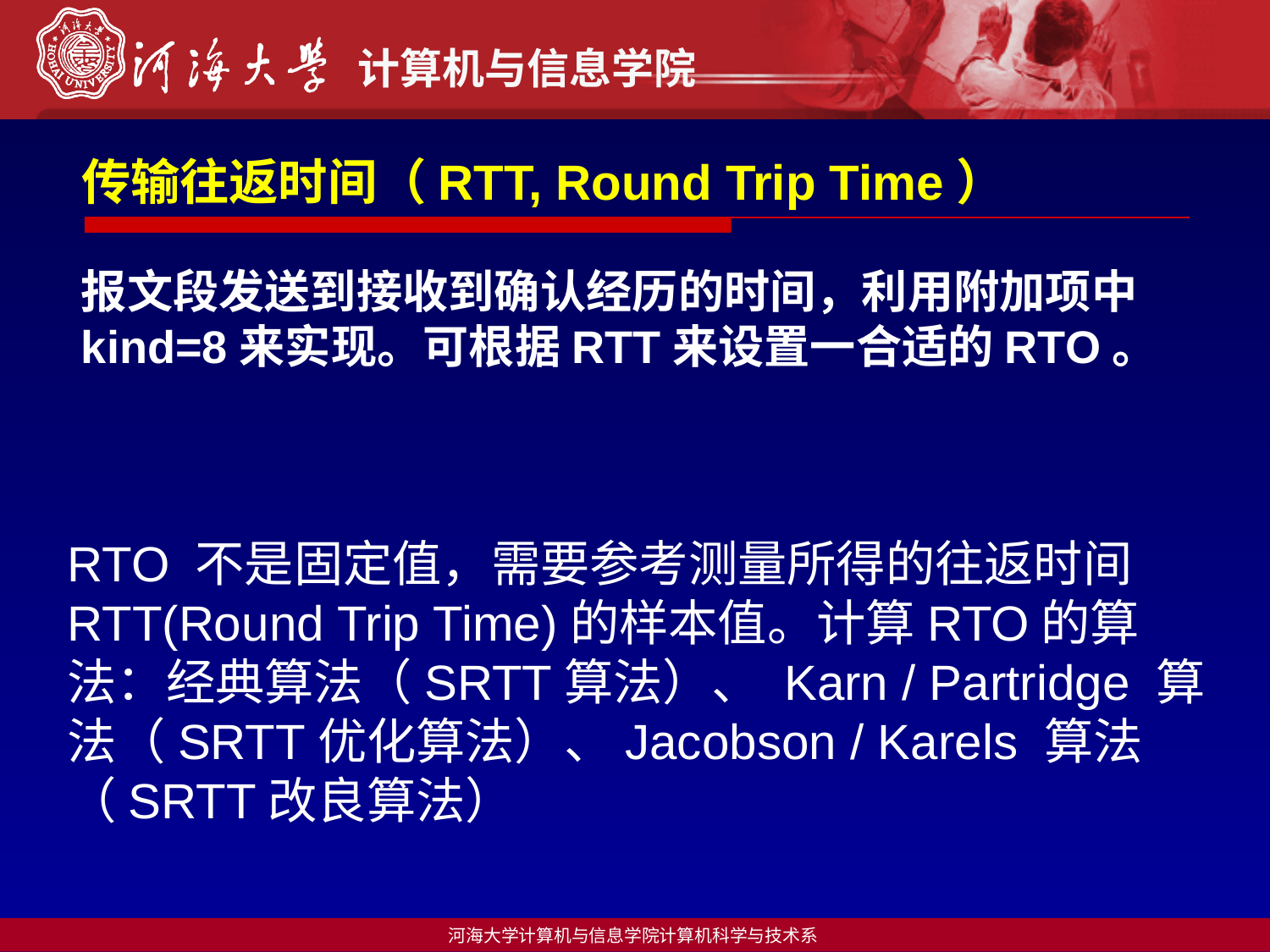

传输往返时间（RTT, Round Trip Time）
报文段发送到接收到确认经历的时间，利用附加项中kind=8来实现。可根据RTT来设置一合适的RTO。
RTO 不是固定值，需要参考测量所得的往返时间RTT(Round Trip Time)的样本值。计算RTO的算法：经典算法（SRTT算法）、 Karn / Partridge 算法（SRTT优化算法）、Jacobson / Karels 算法（SRTT改良算法）